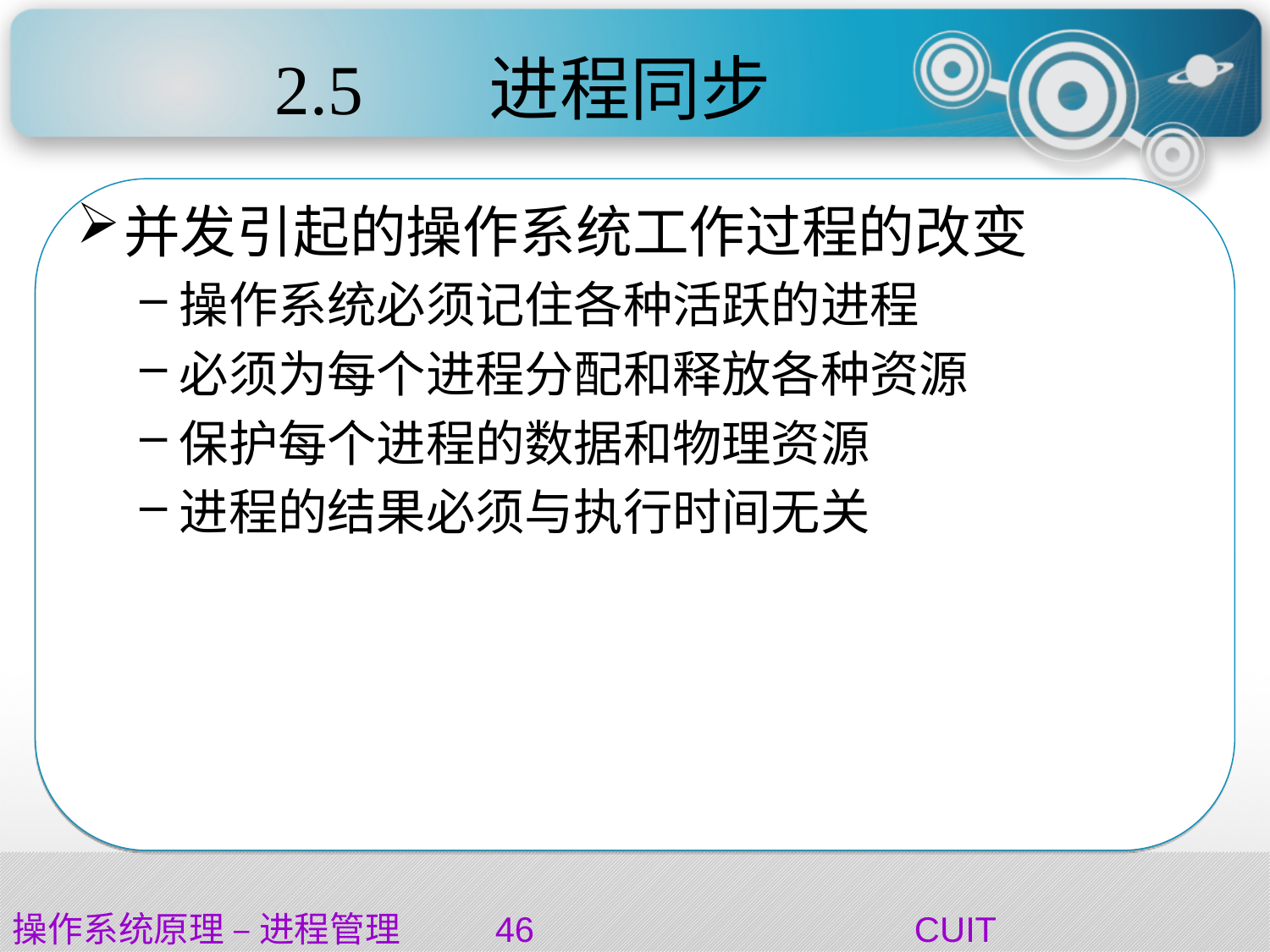

# 2.5	     进程同步
并发引起的操作系统工作过程的改变
操作系统必须记住各种活跃的进程
必须为每个进程分配和释放各种资源
保护每个进程的数据和物理资源
进程的结果必须与执行时间无关